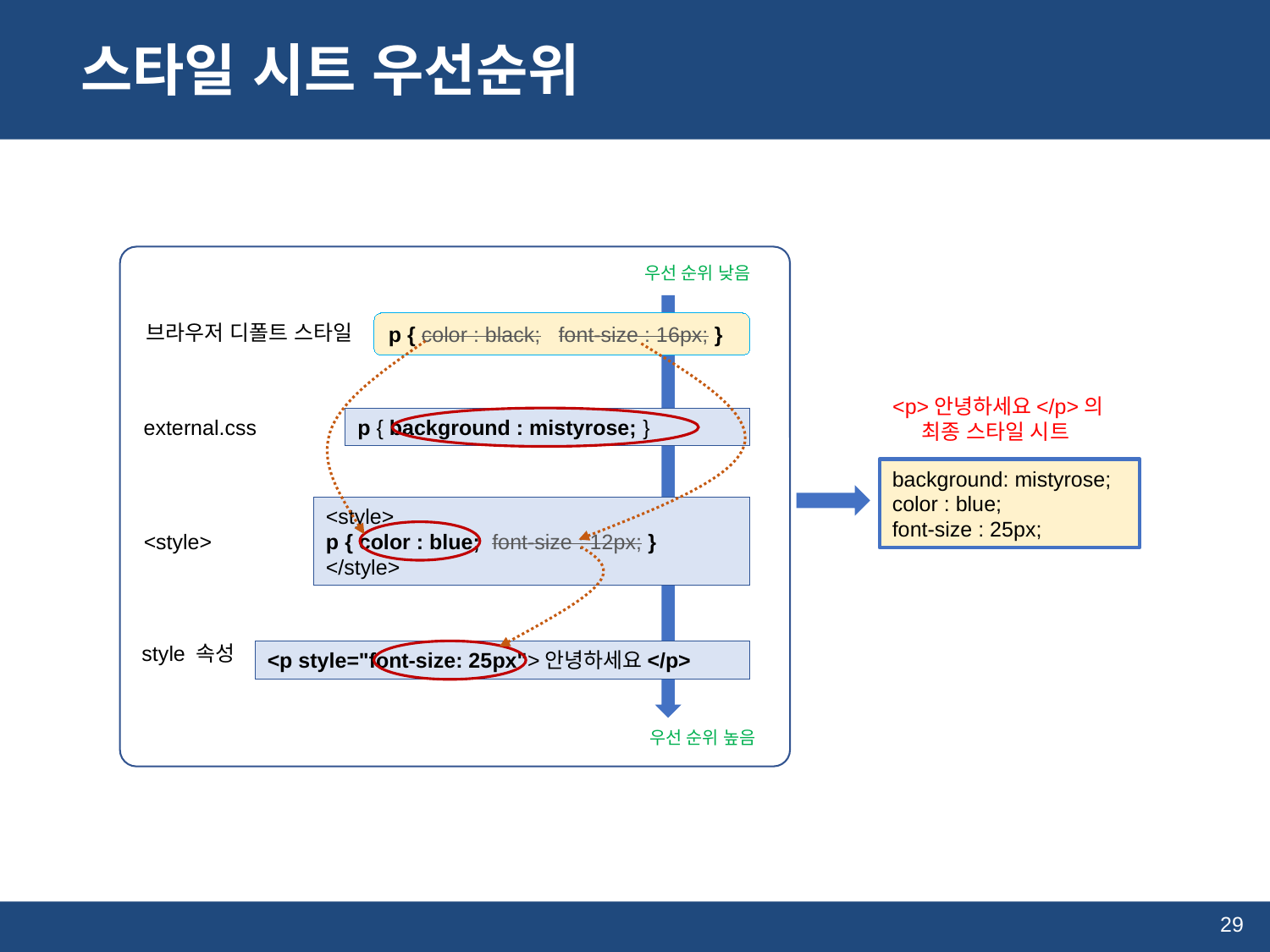

# 스타일 시트 우선순위

우선 순위 낮음

브라우저 디폴트 스타일
p { color : black;   font-size : 16px; }

<p>안녕하세요</p>의
    최종 스타일 시트

external.css
p { background : mistyrose; }
background: mistyrose;
color : blue;
font-size : 25px;

<style>
p { color : blue;  font-size : 12px; }
</style>

<style>

style 속성

<p style="font-size: 25px">안녕하세요</p>
우선 순위 높음
29